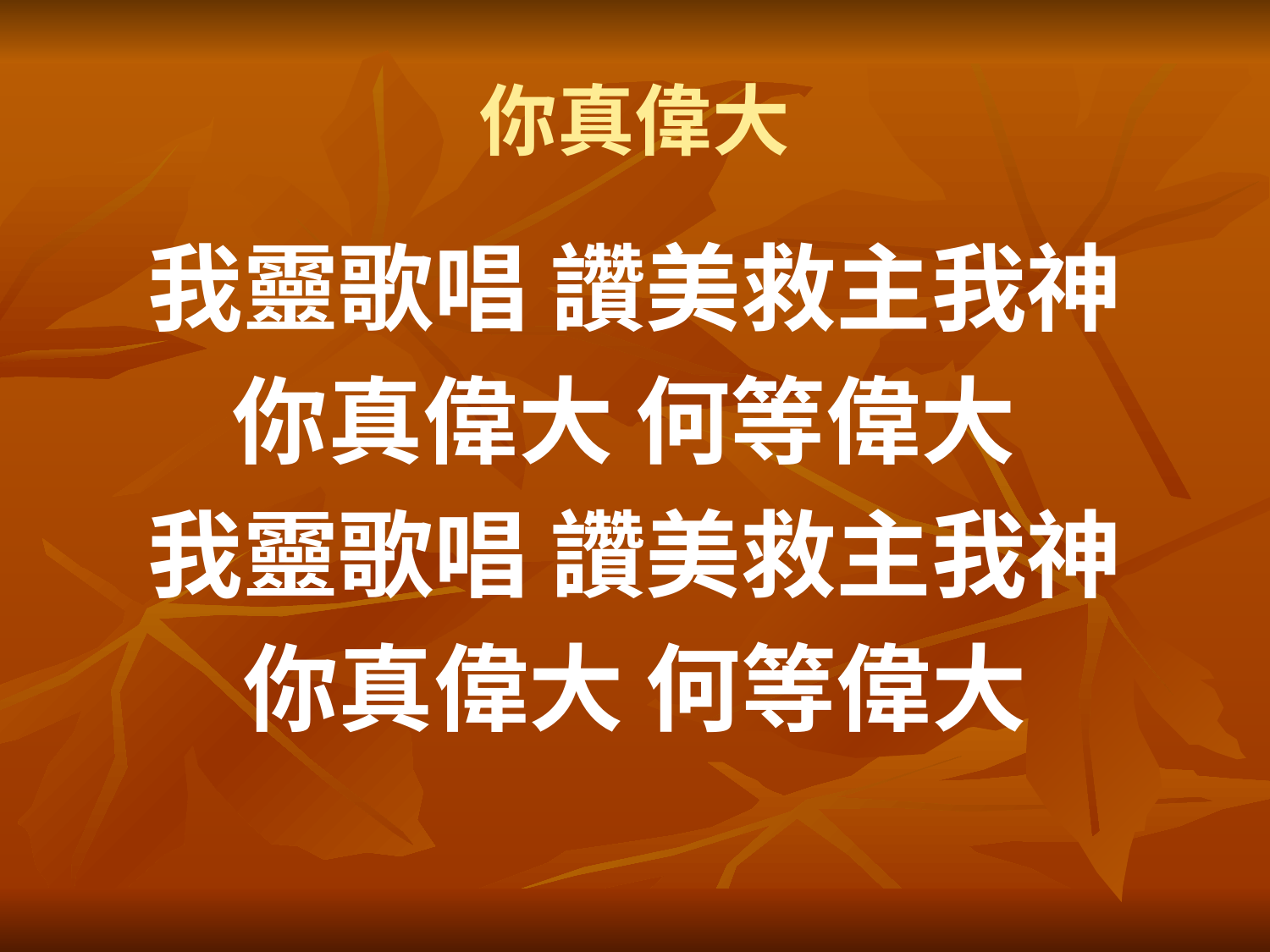

# 你真偉大
我靈歌唱 讚美救主我神
你真偉大 何等偉大
我靈歌唱 讚美救主我神
你真偉大 何等偉大